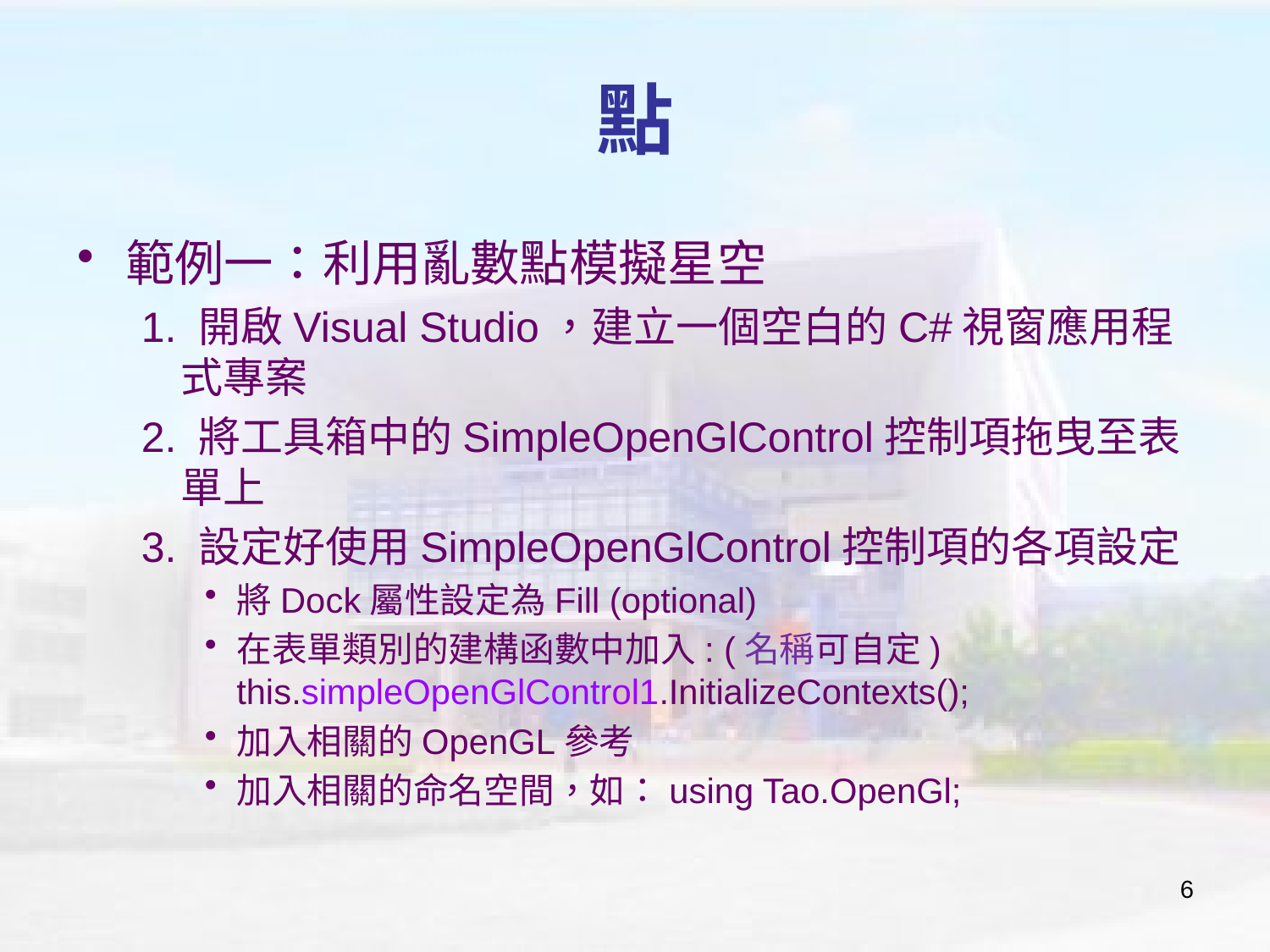

# 點
範例一：利用亂數點模擬星空
1. 開啟Visual Studio，建立一個空白的C#視窗應用程式專案
2. 將工具箱中的SimpleOpenGlControl控制項拖曳至表單上
3. 設定好使用SimpleOpenGlControl控制項的各項設定
將Dock屬性設定為Fill (optional)
在表單類別的建構函數中加入: (名稱可自定) this.simpleOpenGlControl1.InitializeContexts();
加入相關的OpenGL參考
加入相關的命名空間，如：using Tao.OpenGl;

6